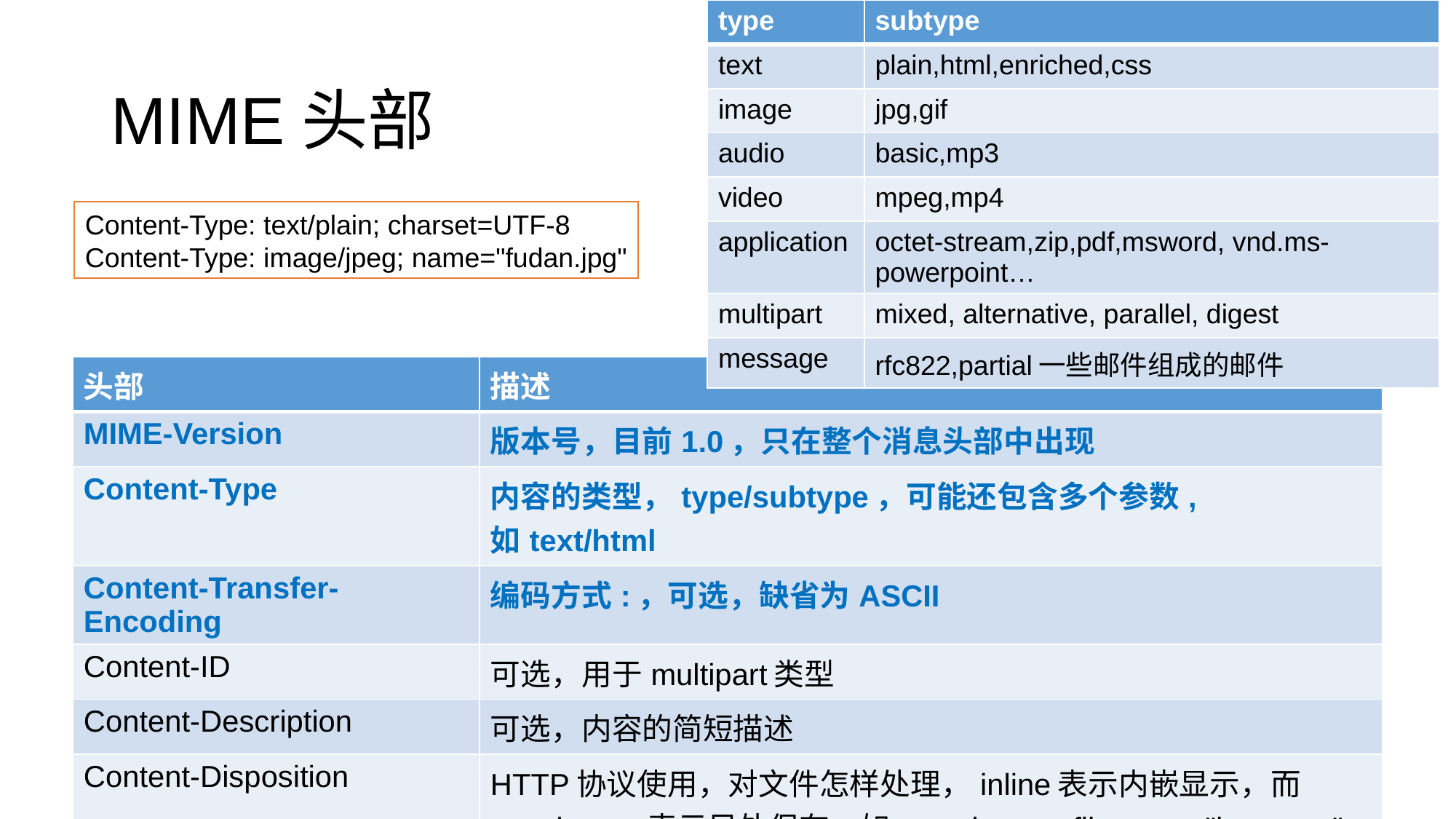

| type | subtype |
| --- | --- |
| text | plain,html,enriched,css |
| image | jpg,gif |
| audio | basic,mp3 |
| video | mpeg,mp4 |
| application | octet-stream,zip,pdf,msword, vnd.ms-powerpoint… |
| multipart | mixed, alternative, parallel, digest |
| message | rfc822,partial一些邮件组成的邮件 |
# MIME头部
Content-Type: text/plain; charset=UTF-8
Content-Type: image/jpeg; name="fudan.jpg"
| 头部 | 描述 |
| --- | --- |
| MIME-Version | 版本号，目前1.0，只在整个消息头部中出现 |
| Content-Type | 内容的类型，type/subtype，可能还包含多个参数, 如text/html |
| Content-Transfer-Encoding | 编码方式:，可选，缺省为ASCII |
| Content-ID | 可选，用于multipart类型 |
| Content-Description | 可选，内容的简短描述 |
| Content-Disposition | HTTP协议使用，对文件怎样处理，inline表示内嵌显示，而attachment表示另外保存，如 attachment; filename="http.pptx" |
| Content-Location | 给出该MIME entity的URL |
| Content-Length | 常用于HTTP协议，给出MIME entity的长度，以字节为单位 |